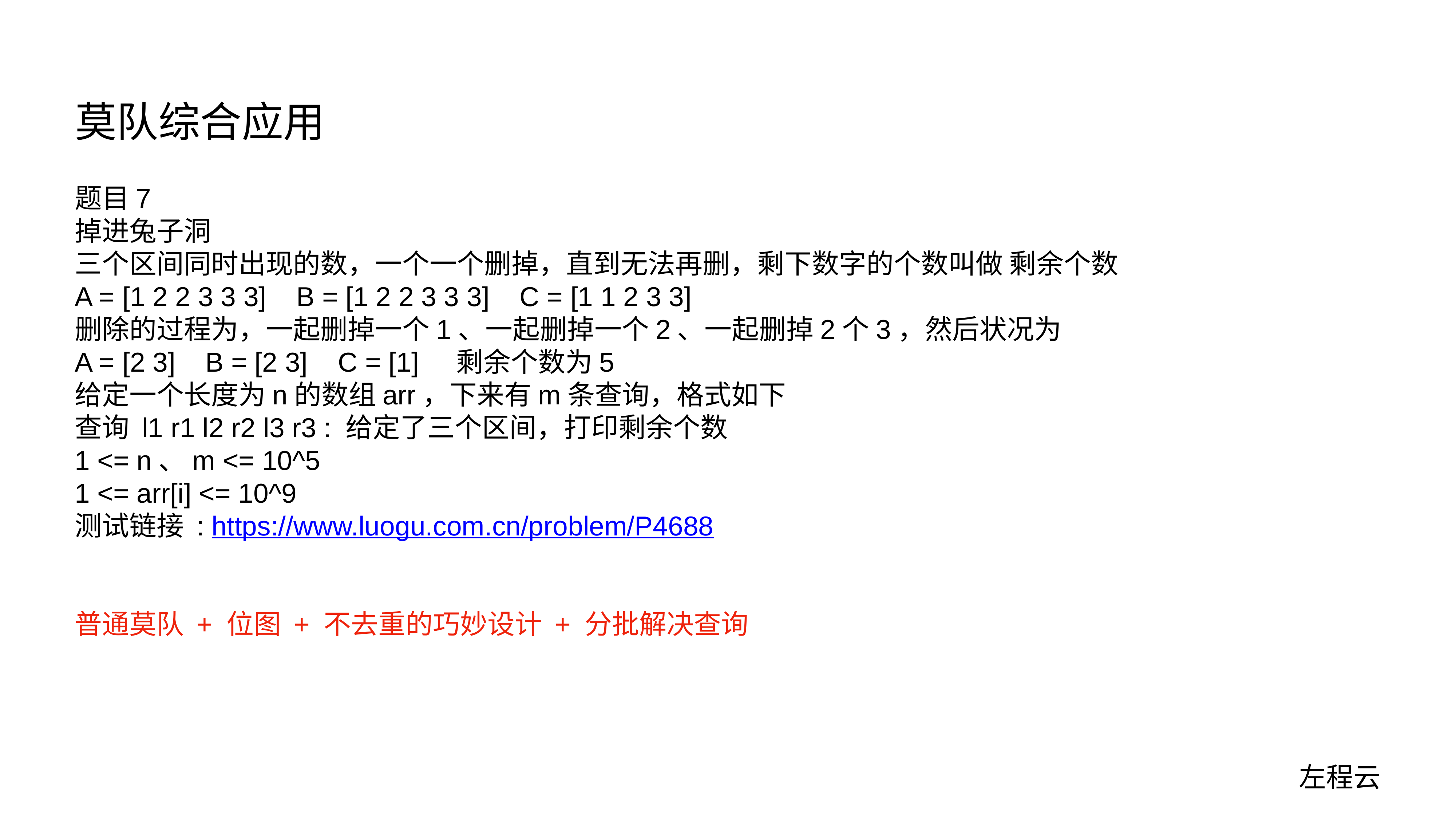

# 莫队综合应用
题目7
掉进兔子洞
三个区间同时出现的数，一个一个删掉，直到无法再删，剩下数字的个数叫做 剩余个数
A = [1 2 2 3 3 3]    B = [1 2 2 3 3 3]    C = [1 1 2 3 3]
删除的过程为，一起删掉一个1、一起删掉一个2、一起删掉2个3，然后状况为
A = [2 3]    B = [2 3]    C = [1]    剩余个数为5
给定一个长度为n的数组arr，下来有m条查询，格式如下
查询 l1 r1 l2 r2 l3 r3 : 给定了三个区间，打印剩余个数
1 <= n、m <= 10^5
1 <= arr[i] <= 10^9
测试链接 : https://www.luogu.com.cn/problem/P4688

普通莫队 + 位图 + 不去重的巧妙设计 + 分批解决查询
左程云